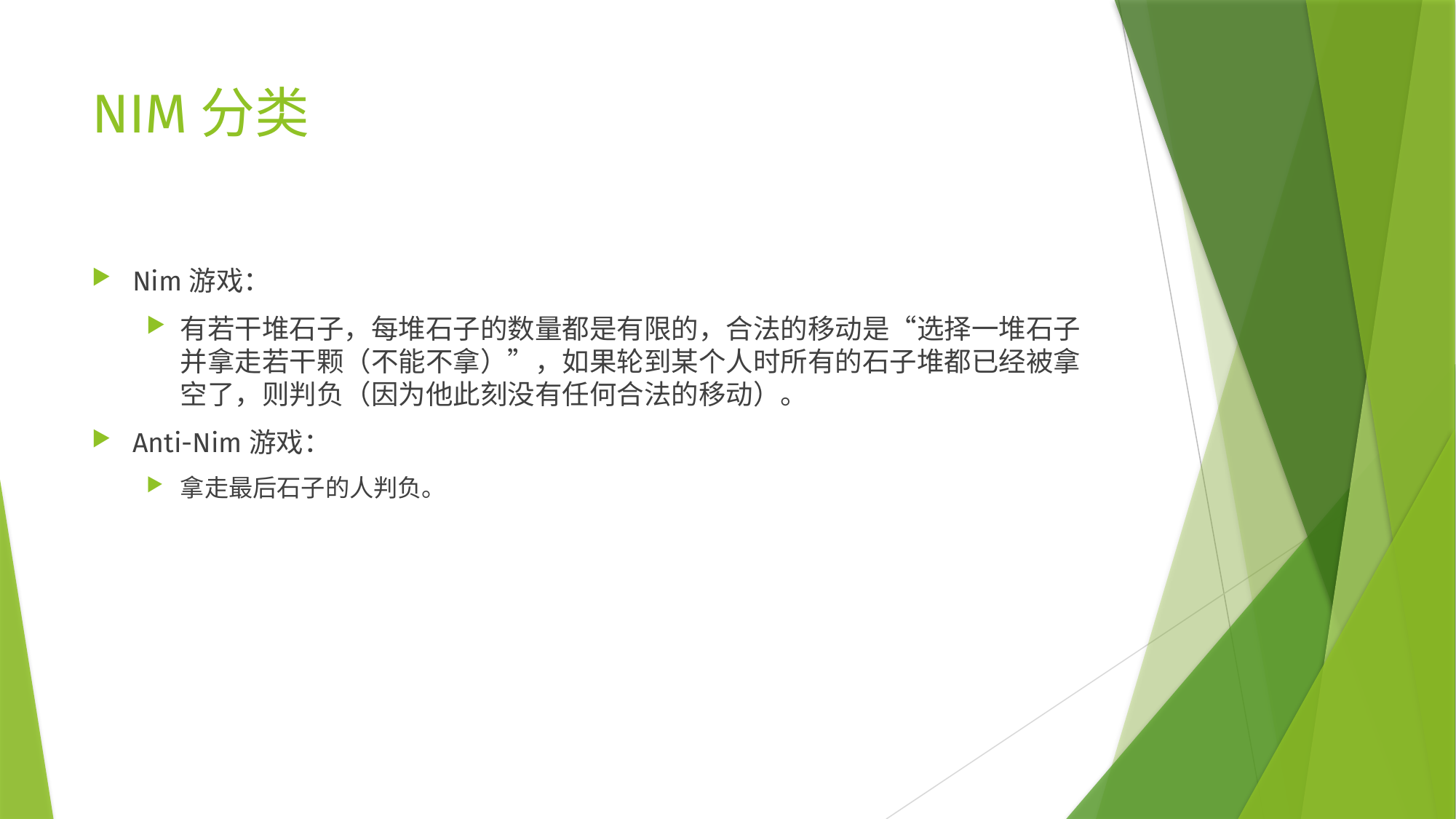

# NIM分类
Nim游戏：
有若干堆石子，每堆石子的数量都是有限的，合法的移动是“选择一堆石子并拿走若干颗（不能不拿）”，如果轮到某个人时所有的石子堆都已经被拿空了，则判负（因为他此刻没有任何合法的移动）。
Anti-Nim游戏：
拿走最后石子的人判负。